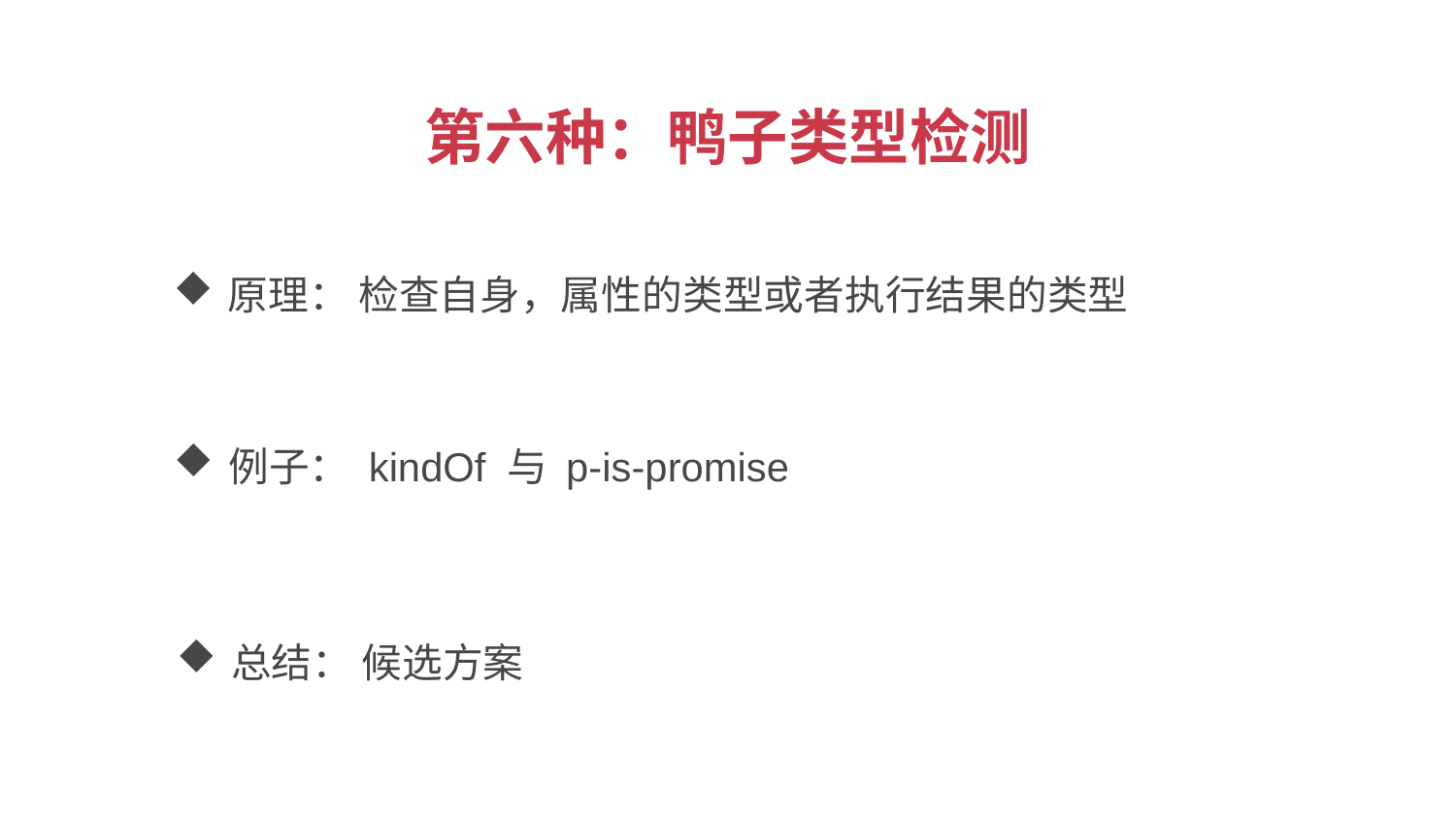

第六种：鸭子类型检测
原理： 检查自身，属性的类型或者执行结果的类型
例子： kindOf 与 p-is-promise
总结： 候选方案